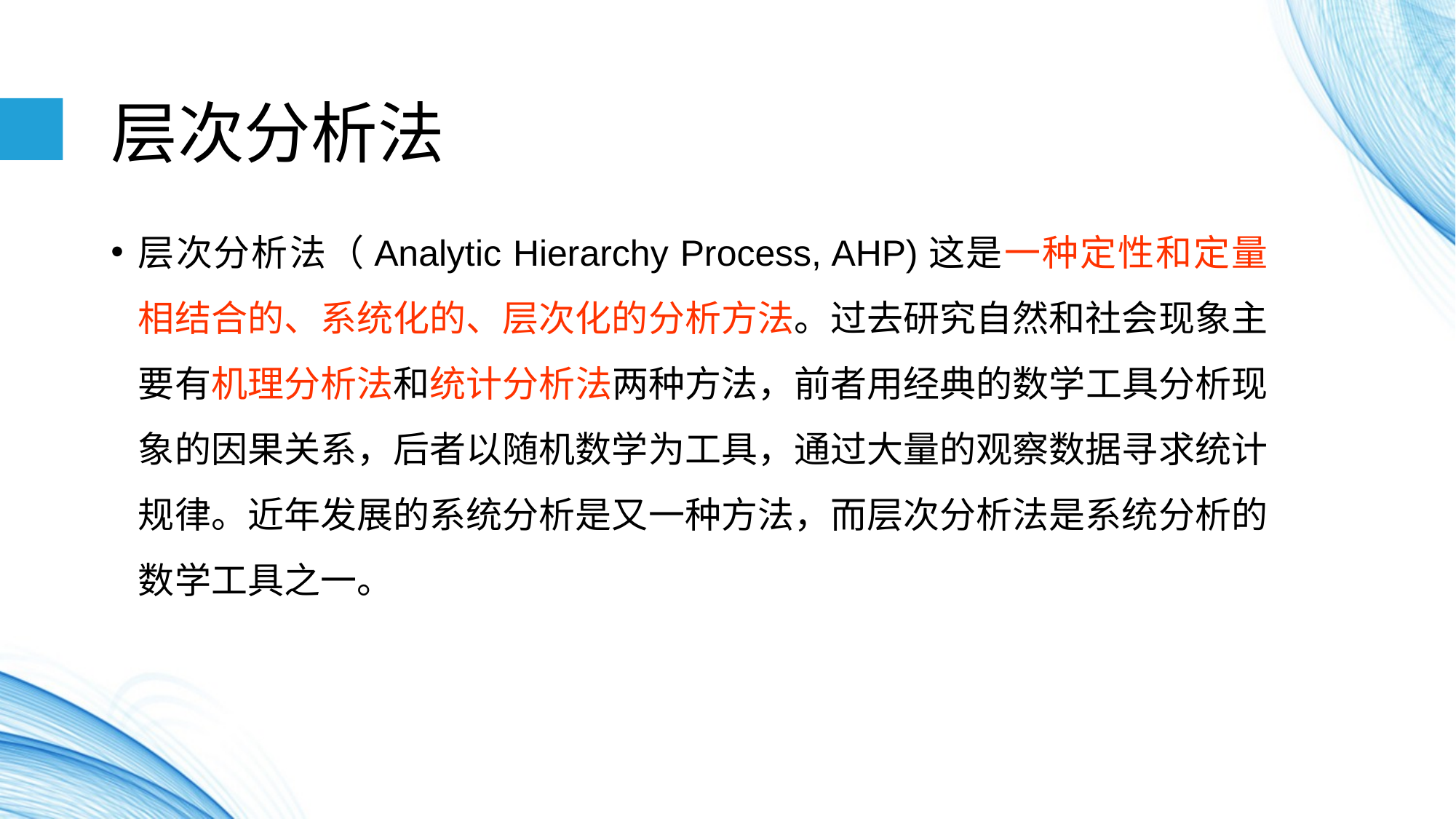

# 层次分析法
层次分析法（Analytic Hierarchy Process, AHP)这是一种定性和定量相结合的、系统化的、层次化的分析方法。过去研究自然和社会现象主要有机理分析法和统计分析法两种方法，前者用经典的数学工具分析现象的因果关系，后者以随机数学为工具，通过大量的观察数据寻求统计规律。近年发展的系统分析是又一种方法，而层次分析法是系统分析的数学工具之一。